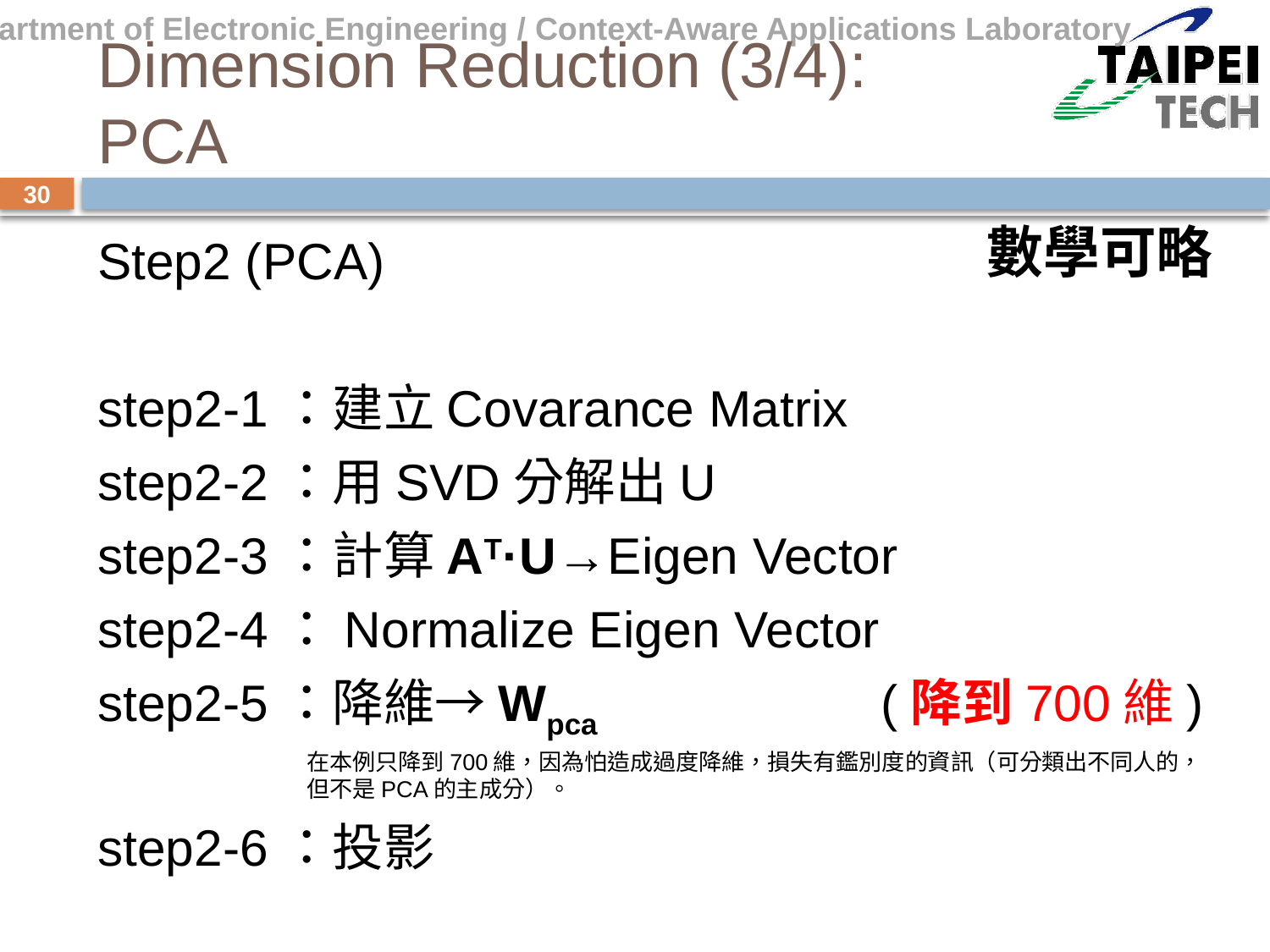

# Dimension Reduction (3/4): PCA
30
數學可略
Step2 (PCA)

step2-1：建立Covarance Matrix
step2-2：用SVD分解出U
step2-3：計算AT·U→Eigen Vector
step2-4：Normalize Eigen Vector
step2-5：降維→Wpca                    (降到700維)
在本例只降到700維，因為怕造成過度降維，損失有鑑別度的資訊（可分類出不同人的，但不是PCA的主成分）。
step2-6：投影